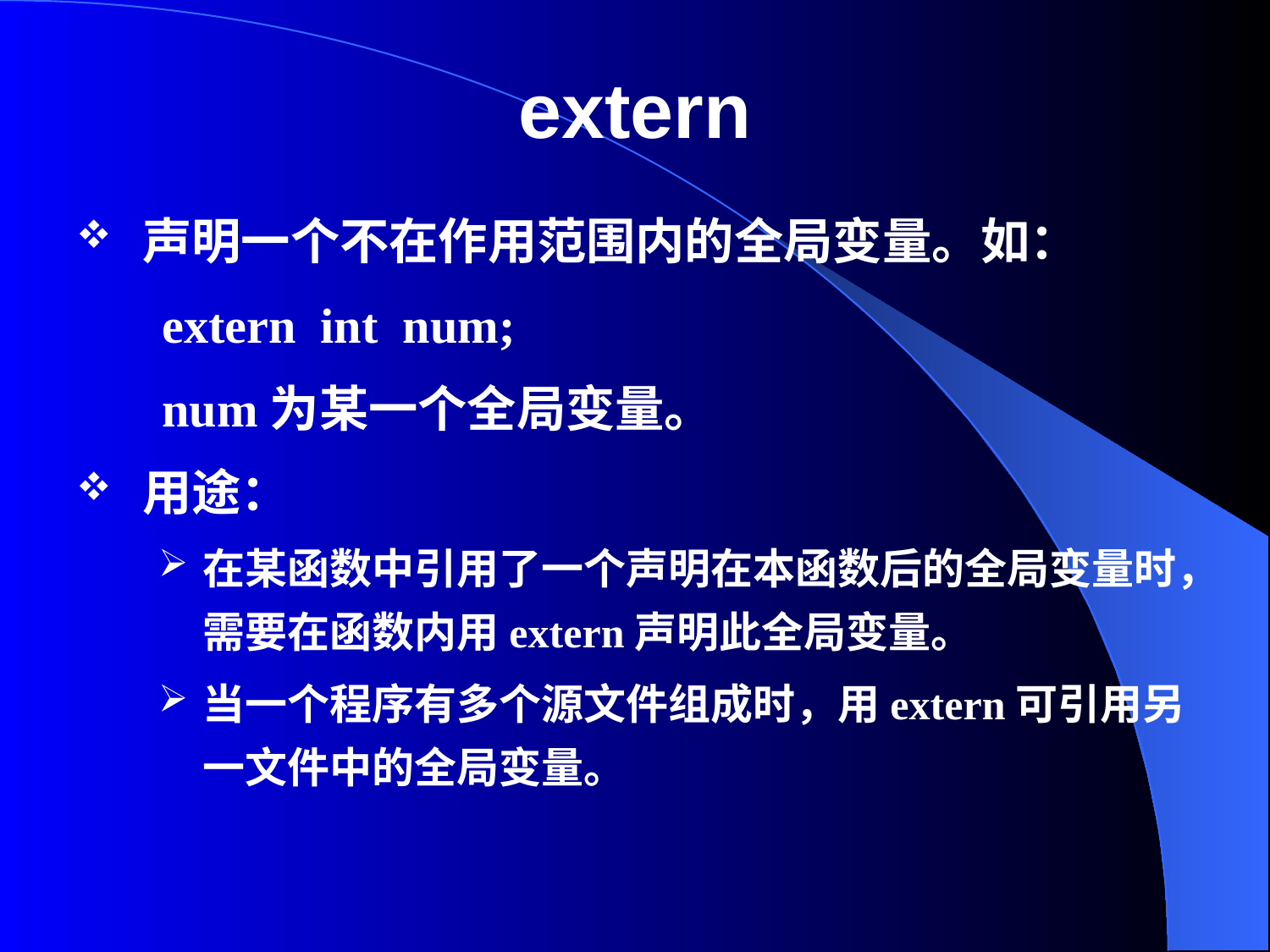

# extern
声明一个不在作用范围内的全局变量。如：
       extern  int  num;
       num为某一个全局变量。
用途：
在某函数中引用了一个声明在本函数后的全局变量时，需要在函数内用extern声明此全局变量。
当一个程序有多个源文件组成时，用extern可引用另一文件中的全局变量。